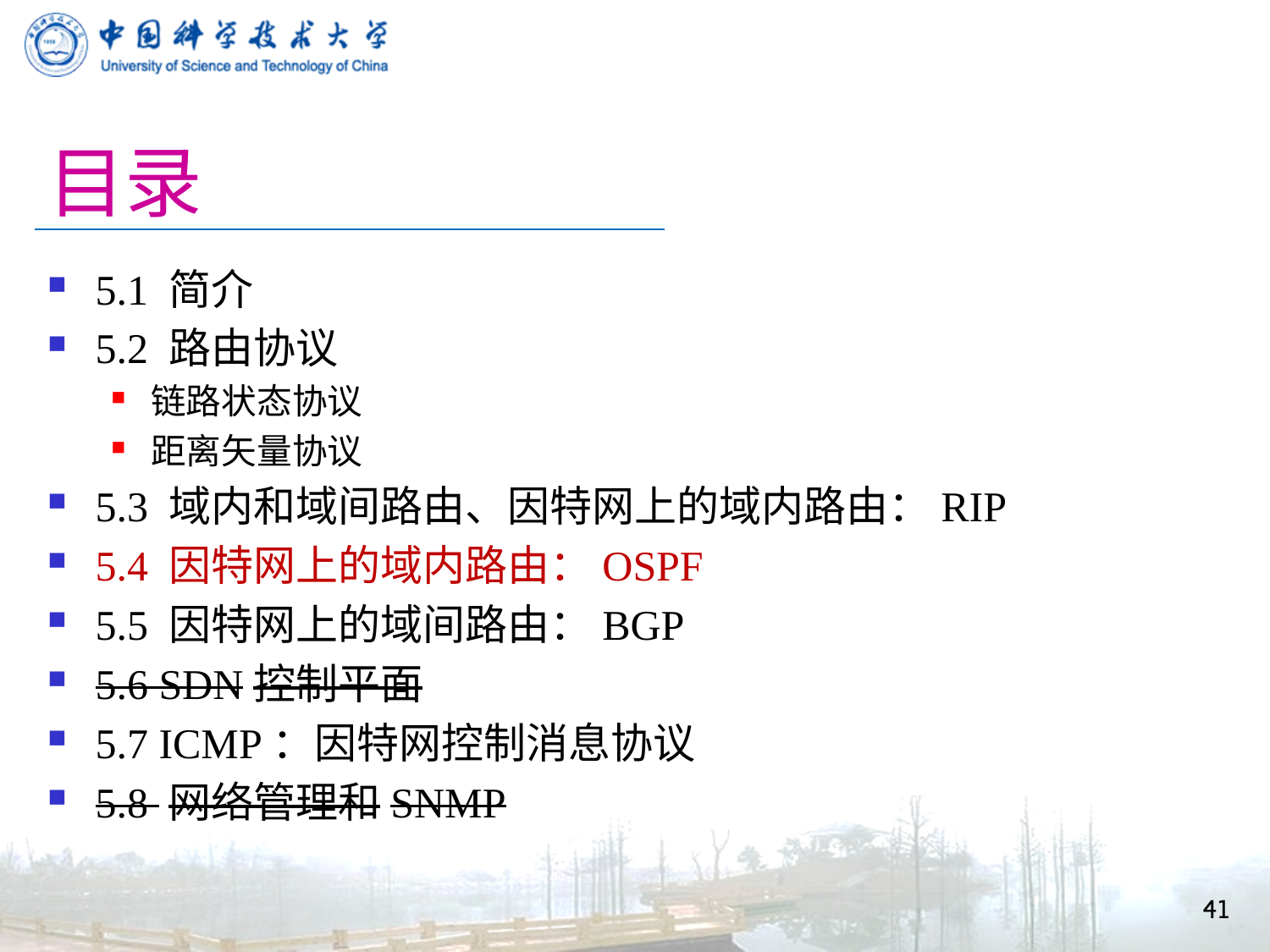

# 目录
5.1 简介
5.2 路由协议
链路状态协议
距离矢量协议
5.3 域内和域间路由、因特网上的域内路由：RIP
5.4 因特网上的域内路由：OSPF
5.5 因特网上的域间路由：BGP
5.6 SDN控制平面
5.7 ICMP：因特网控制消息协议
5.8 网络管理和SNMP
41